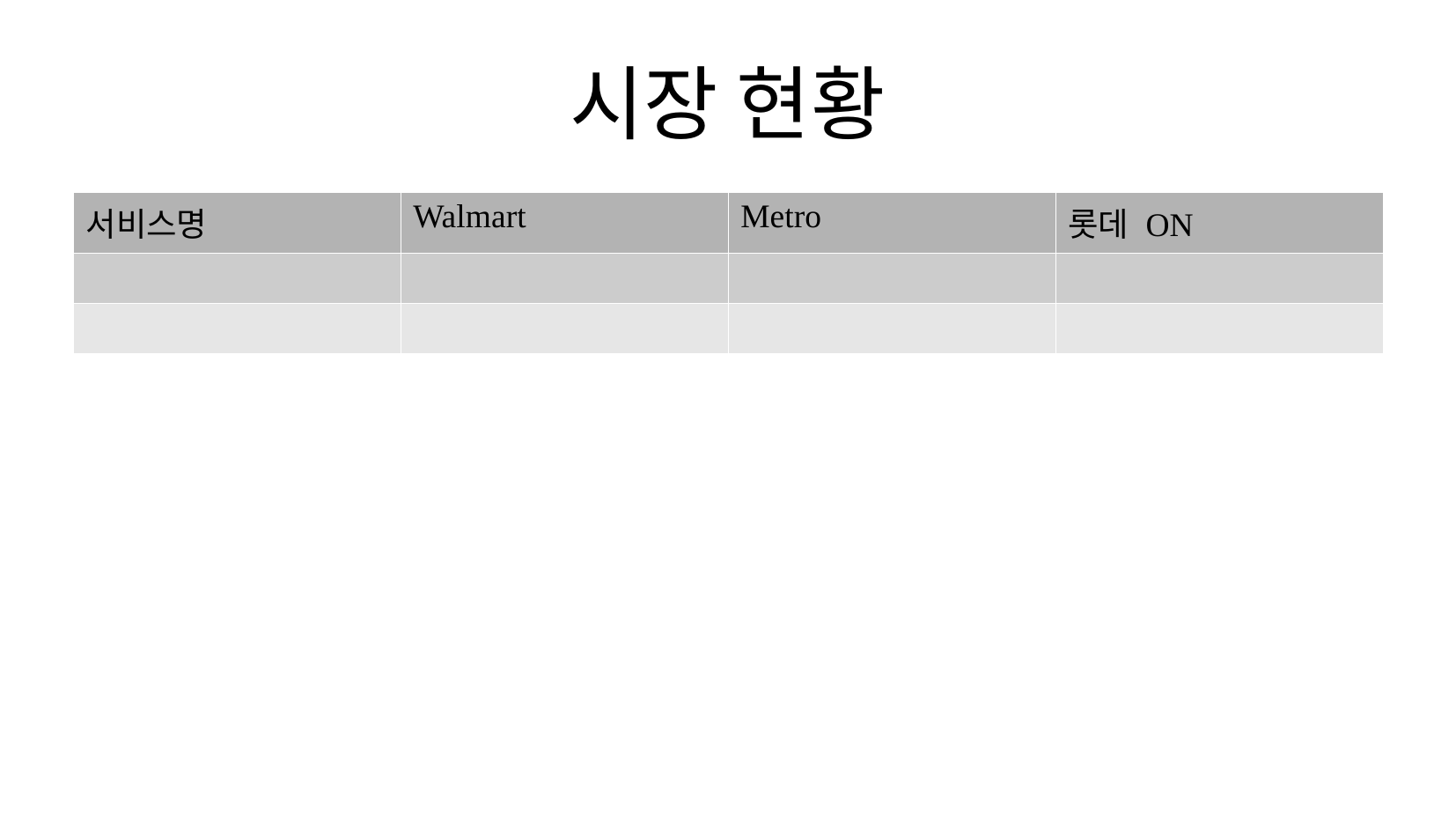

시장 현황
| 서비스명 | Walmart | Metro | 롯데 ON |
| --- | --- | --- | --- |
|  |  |  |  |
|  |  |  |  |